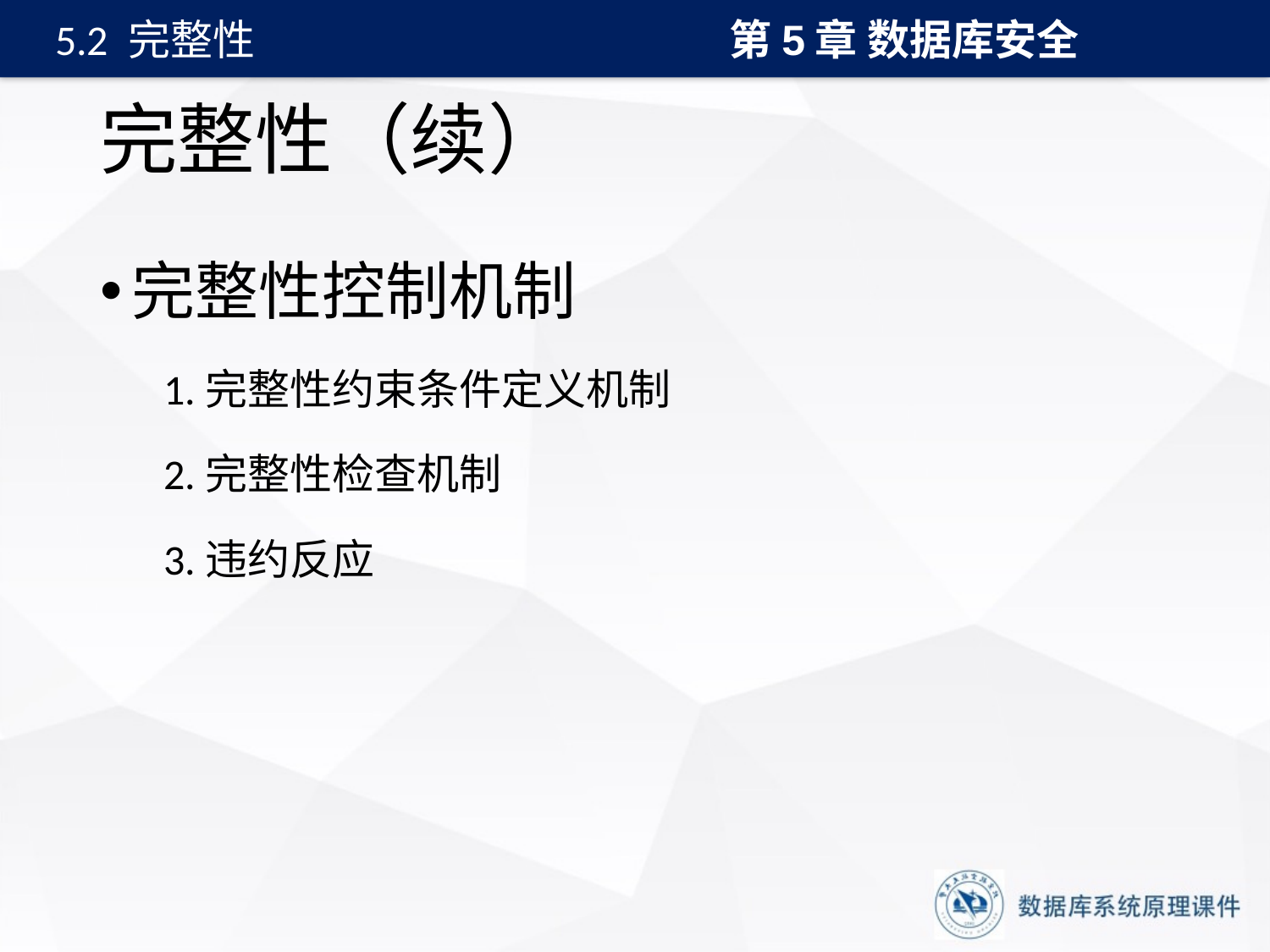

第5章 数据库安全
5.2 完整性
# 完整性（续）
完整性控制机制
1.完整性约束条件定义机制
2.完整性检查机制
3.违约反应